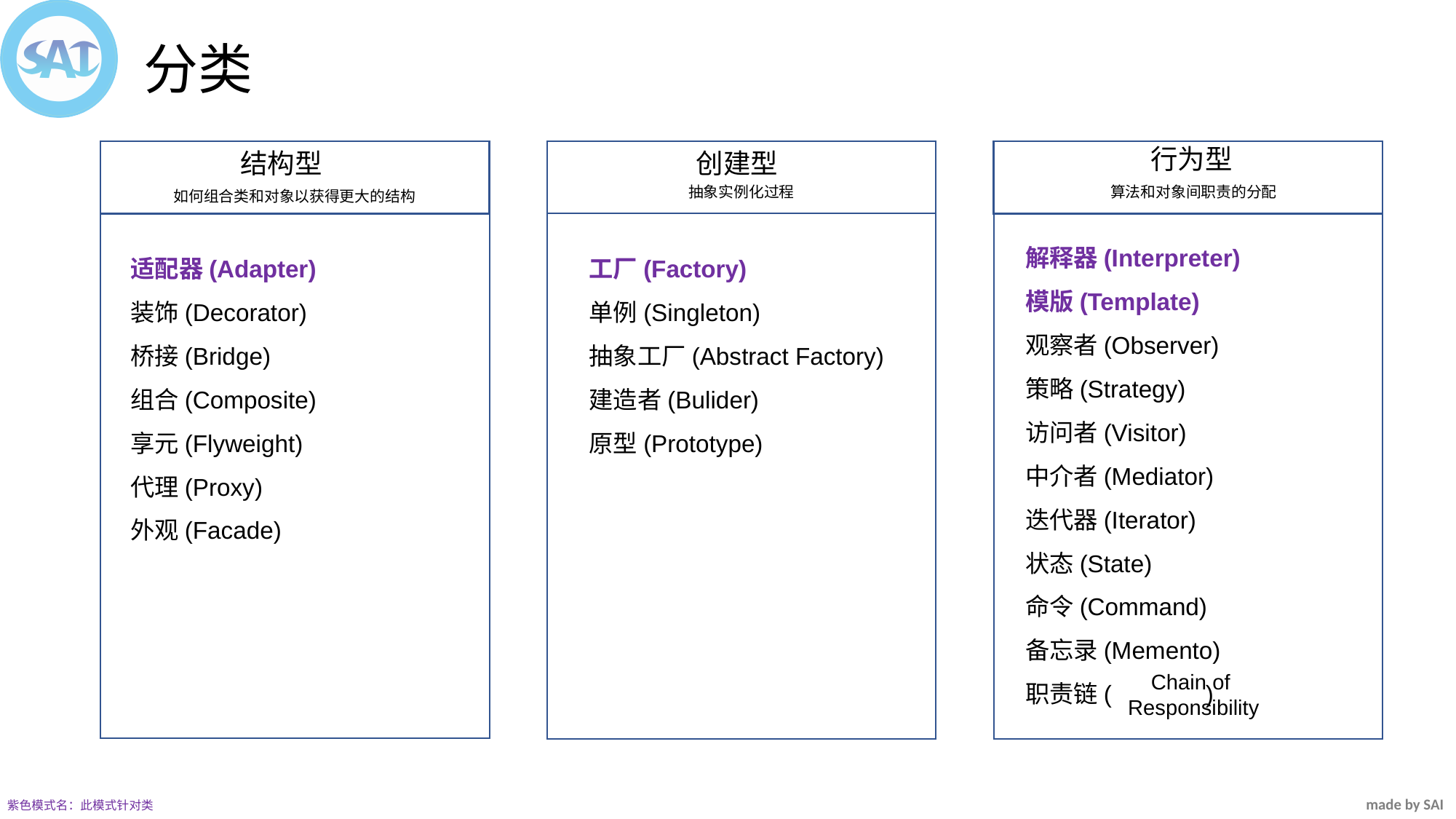

分类
行为型
结构型

创建型

算法和对象间职责的分配
抽象实例化过程
如何组合类和对象以获得更大的结构
解释器(Interpreter)
模版(Template)
观察者(Observer)
策略(Strategy)
访问者(Visitor)
中介者(Mediator)
迭代器(Iterator)
状态(State)
命令(Command)
备忘录(Memento)
职责链(              )
适配器(Adapter)
装饰(Decorator)
桥接(Bridge)
组合(Composite)
享元(Flyweight)
代理(Proxy)
外观(Facade)
工厂(Factory)
单例(Singleton)
抽象工厂(Abstract Factory)
建造者(Bulider)
原型(Prototype)
Chain of
Responsibility
紫色模式名：此模式针对类